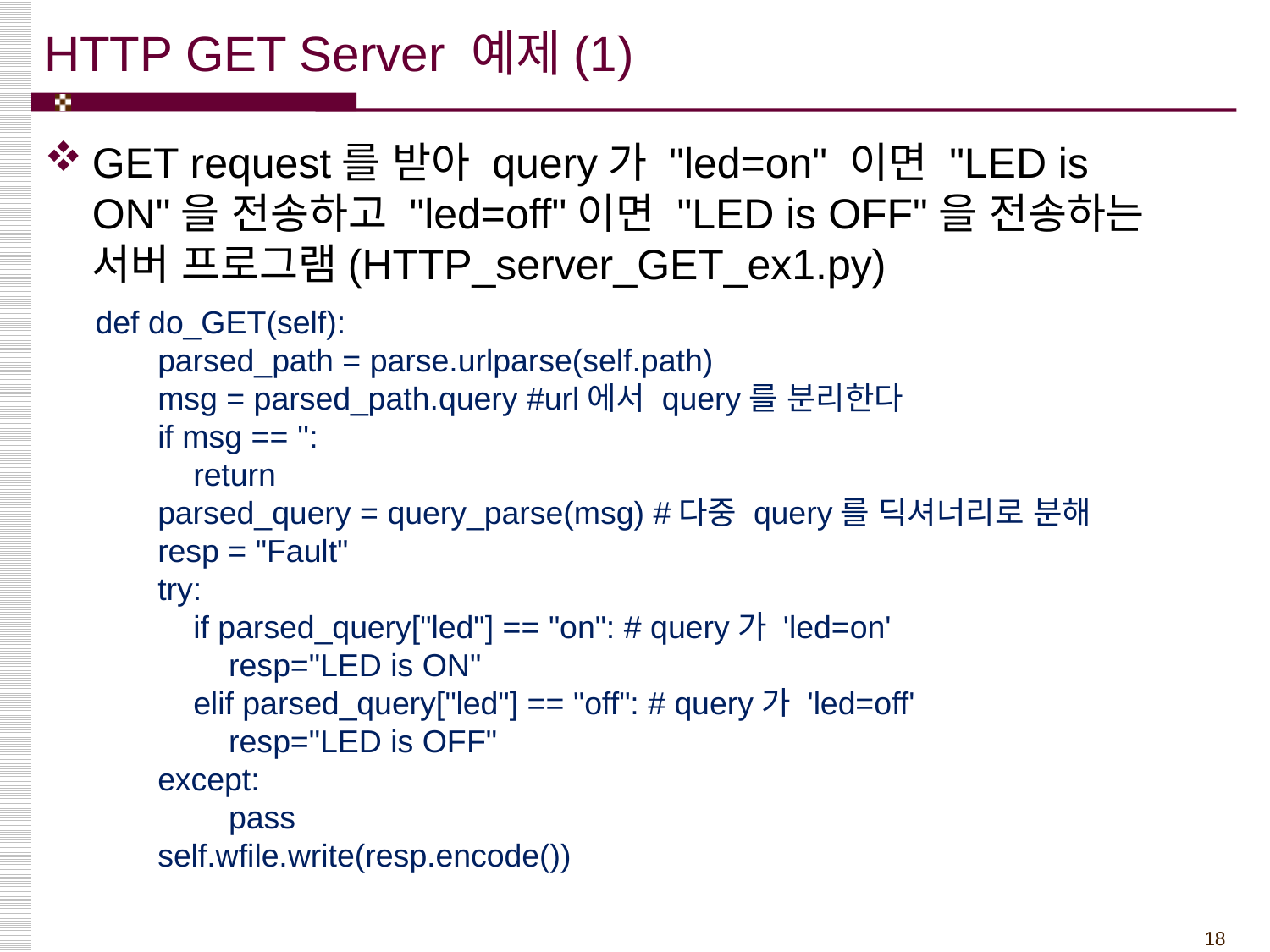

# HTTP GET Server 예제(1)
GET request를 받아 query가 "led=on" 이면 "LED is ON"을 전송하고 "led=off"이면 "LED is OFF"을 전송하는 서버 프로그램(HTTP_server_GET_ex1.py)
 def do_GET(self):
        parsed_path = parse.urlparse(self.path)
        msg = parsed_path.query #url에서 query를 분리한다
        if msg == '':
            return
        parsed_query = query_parse(msg) #다중 query를 딕셔너리로 분해
        resp = "Fault"
        try:
            if parsed_query["led"] == "on": # query가 'led=on'
                resp="LED is ON"
            elif parsed_query["led"] == "off": # query가 'led=off'
                resp="LED is OFF"
        except:
                pass
        self.wfile.write(resp.encode())